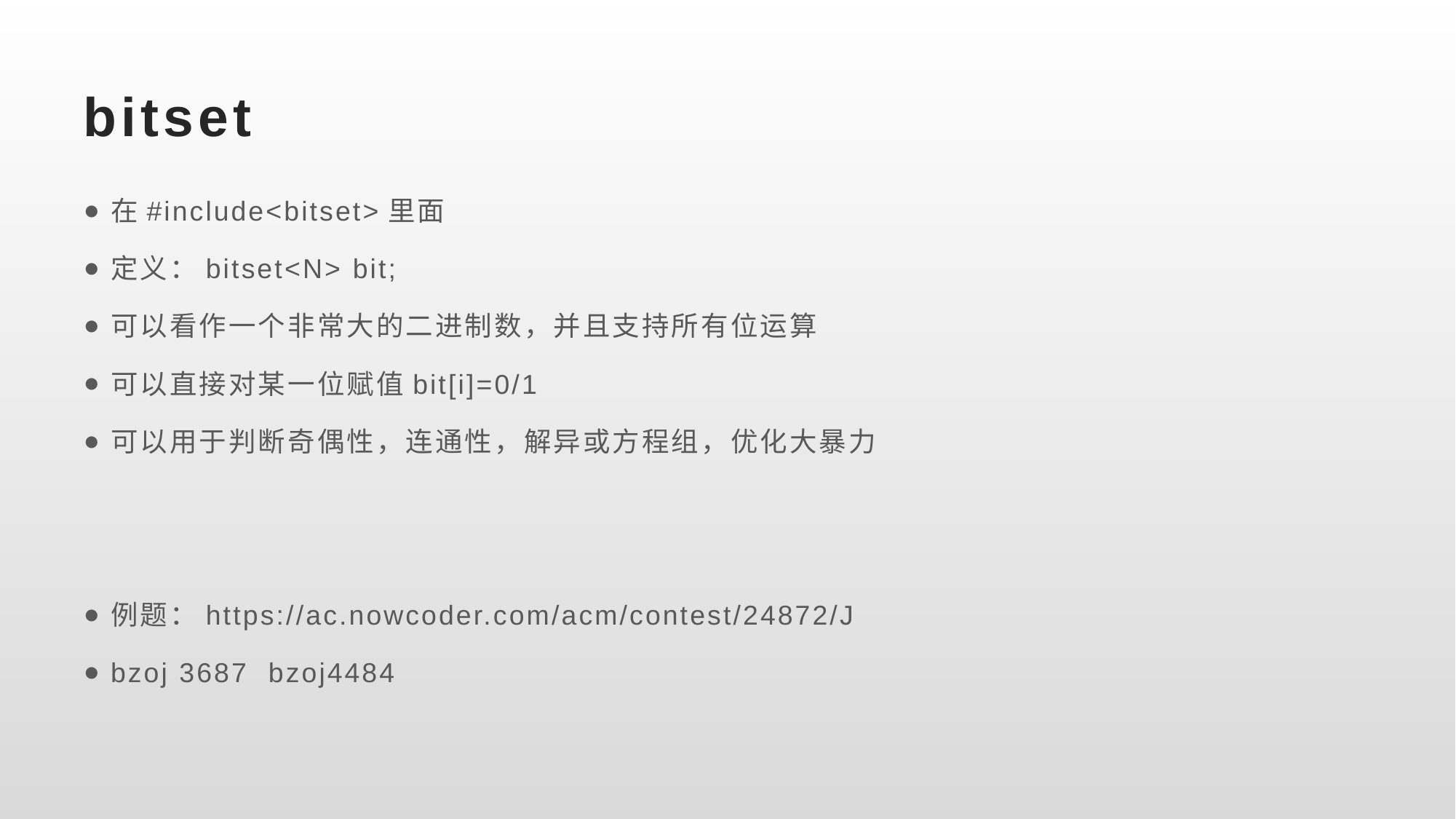

# bitset
在#include<bitset>里面
定义：bitset<N> bit;
可以看作一个非常大的二进制数，并且支持所有位运算
可以直接对某一位赋值bit[i]=0/1
可以用于判断奇偶性，连通性，解异或方程组，优化大暴力

例题：https://ac.nowcoder.com/acm/contest/24872/J
bzoj 3687  bzoj4484